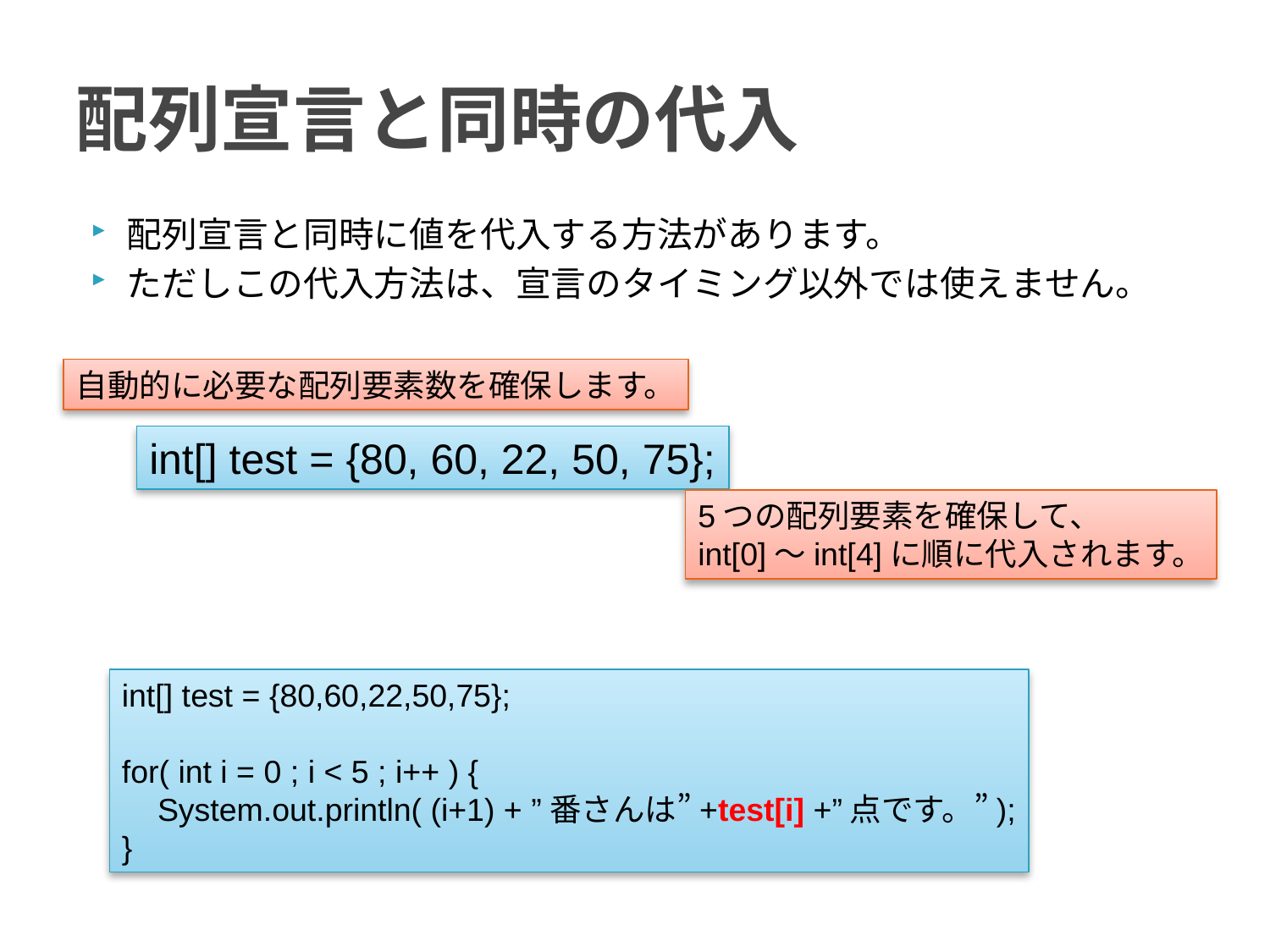

# 配列宣言と同時の代入
配列宣言と同時に値を代入する方法があります。
ただしこの代入方法は、宣言のタイミング以外では使えません。
自動的に必要な配列要素数を確保します。
int[] test = {80, 60, 22, 50, 75};
5つの配列要素を確保して、
int[0]～int[4]に順に代入されます。
int[] test = {80,60,22,50,75};

for( int i = 0 ; i < 5 ; i++ ) {
    System.out.println( (i+1) + ”番さんは”+test[i] +”点です。”);
}